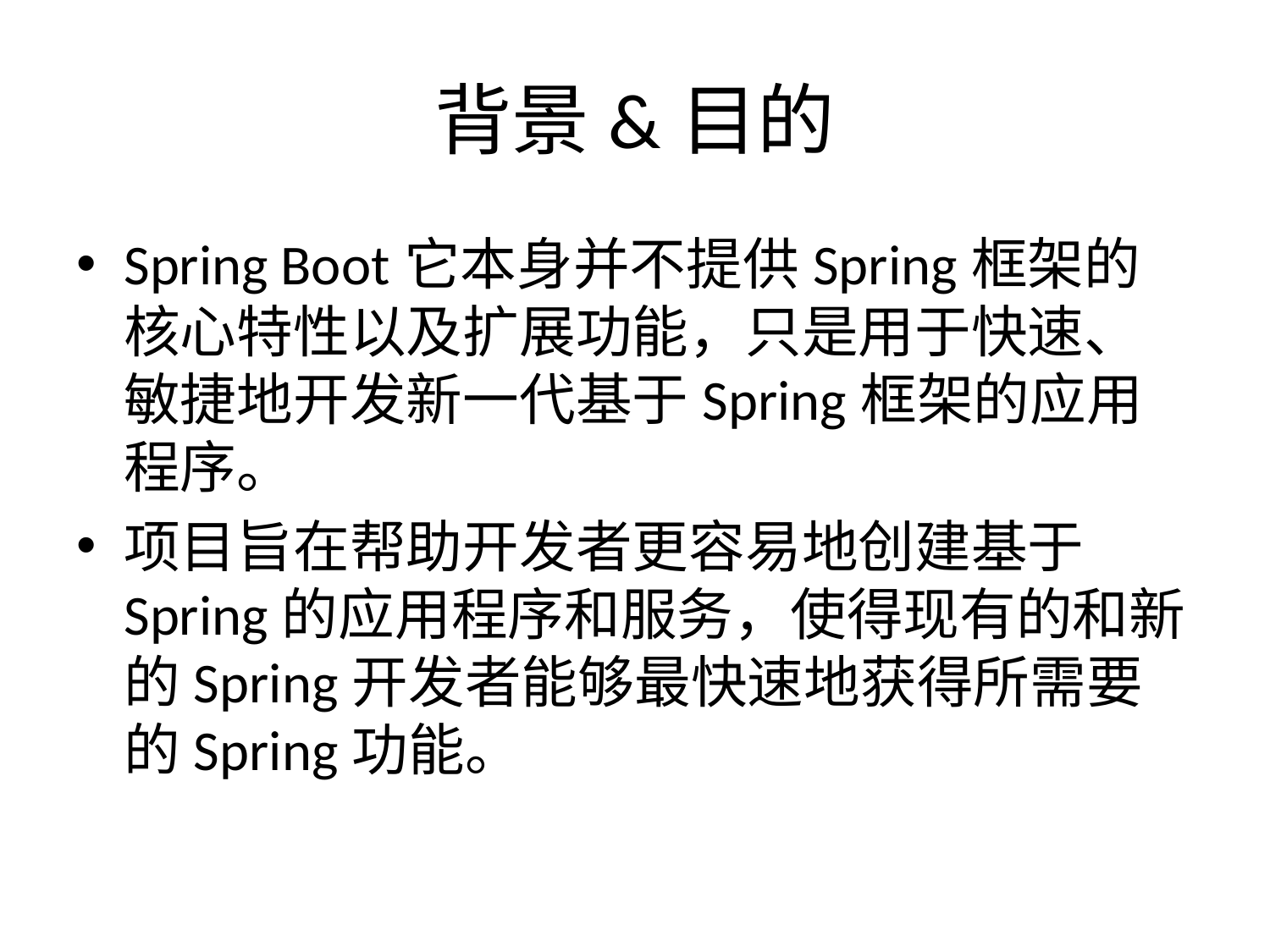

# 背景&目的
Spring Boot它本身并不提供Spring框架的核心特性以及扩展功能，只是用于快速、敏捷地开发新一代基于Spring框架的应用程序。
项目旨在帮助开发者更容易地创建基于Spring的应用程序和服务，使得现有的和新的Spring开发者能够最快速地获得所需要的Spring功能。